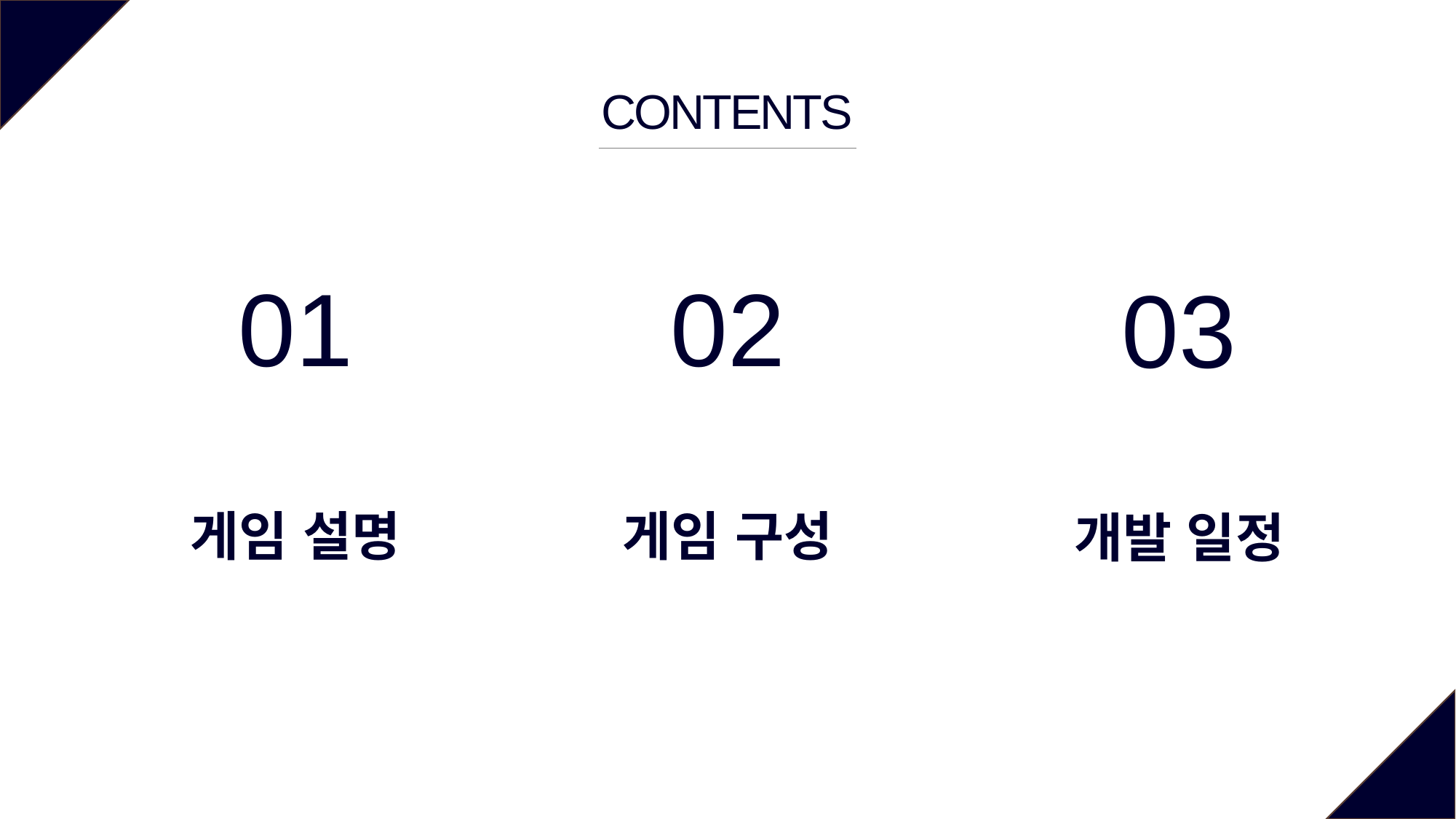

CONTENTS
01
02
03
게임 설명
게임 구성
개발 일정